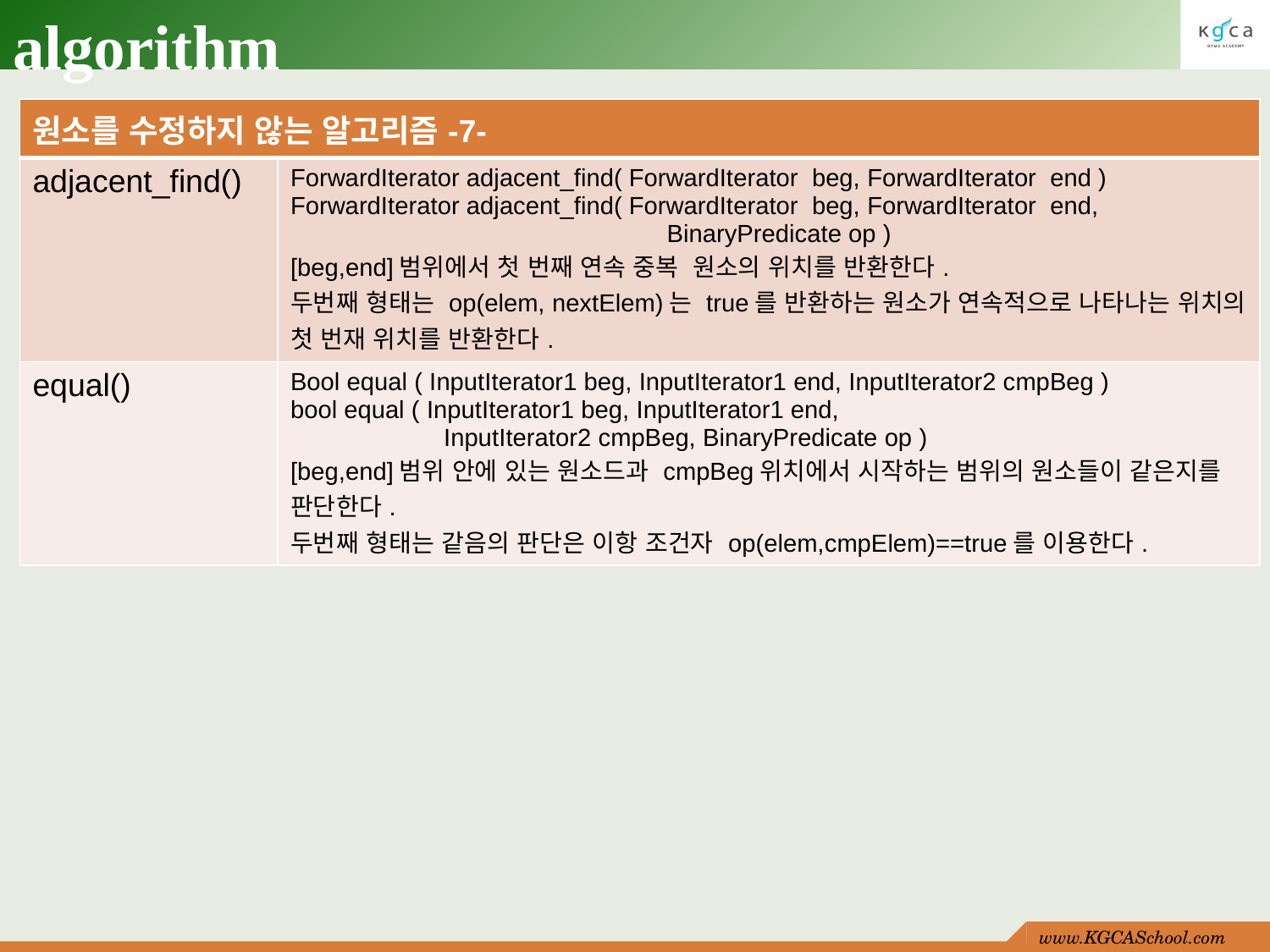

# algorithm
| 원소를 수정하지 않는 알고리즘-7- |  |
| --- | --- |
| adjacent\_find() | ForwardIterator adjacent\_find( ForwardIterator beg, ForwardIterator end ) ForwardIterator adjacent\_find( ForwardIterator beg, ForwardIterator end, BinaryPredicate op ) [beg,end]범위에서 첫 번째 연속 중복 원소의 위치를 반환한다. 두번째 형태는 op(elem, nextElem)는 true를 반환하는 원소가 연속적으로 나타나는 위치의 첫 번재 위치를 반환한다. |
| equal() | Bool equal ( InputIterator1 beg, InputIterator1 end, InputIterator2 cmpBeg ) bool equal ( InputIterator1 beg, InputIterator1 end, InputIterator2 cmpBeg, BinaryPredicate op ) [beg,end]범위 안에 있는 원소드과 cmpBeg위치에서 시작하는 범위의 원소들이 같은지를 판단한다. 두번째 형태는 같음의 판단은 이항 조건자 op(elem,cmpElem)==true를 이용한다. |